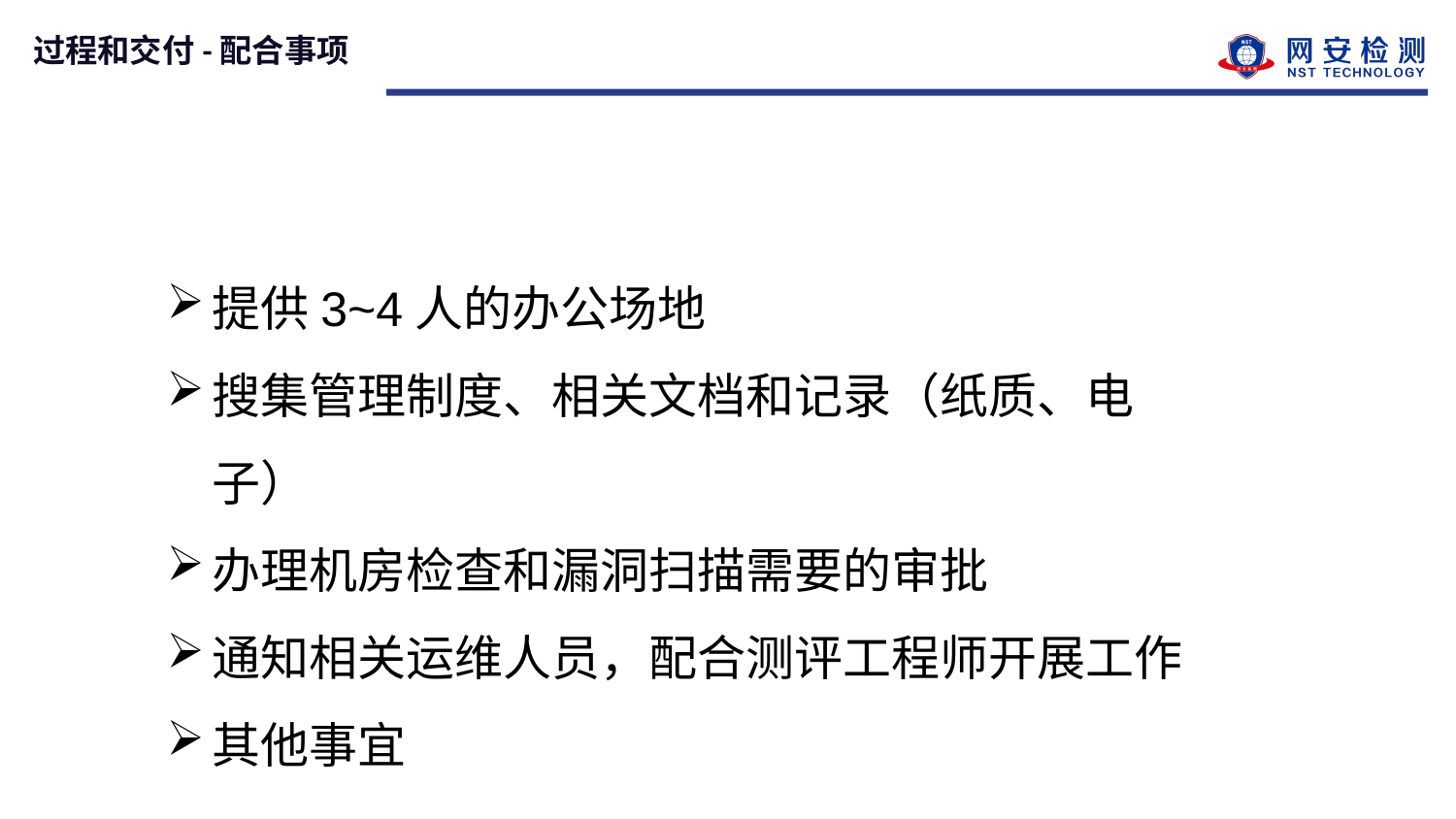

过程和交付-配合事项
提供3~4人的办公场地
搜集管理制度、相关文档和记录（纸质、电子）
办理机房检查和漏洞扫描需要的审批
通知相关运维人员，配合测评工程师开展工作
其他事宜